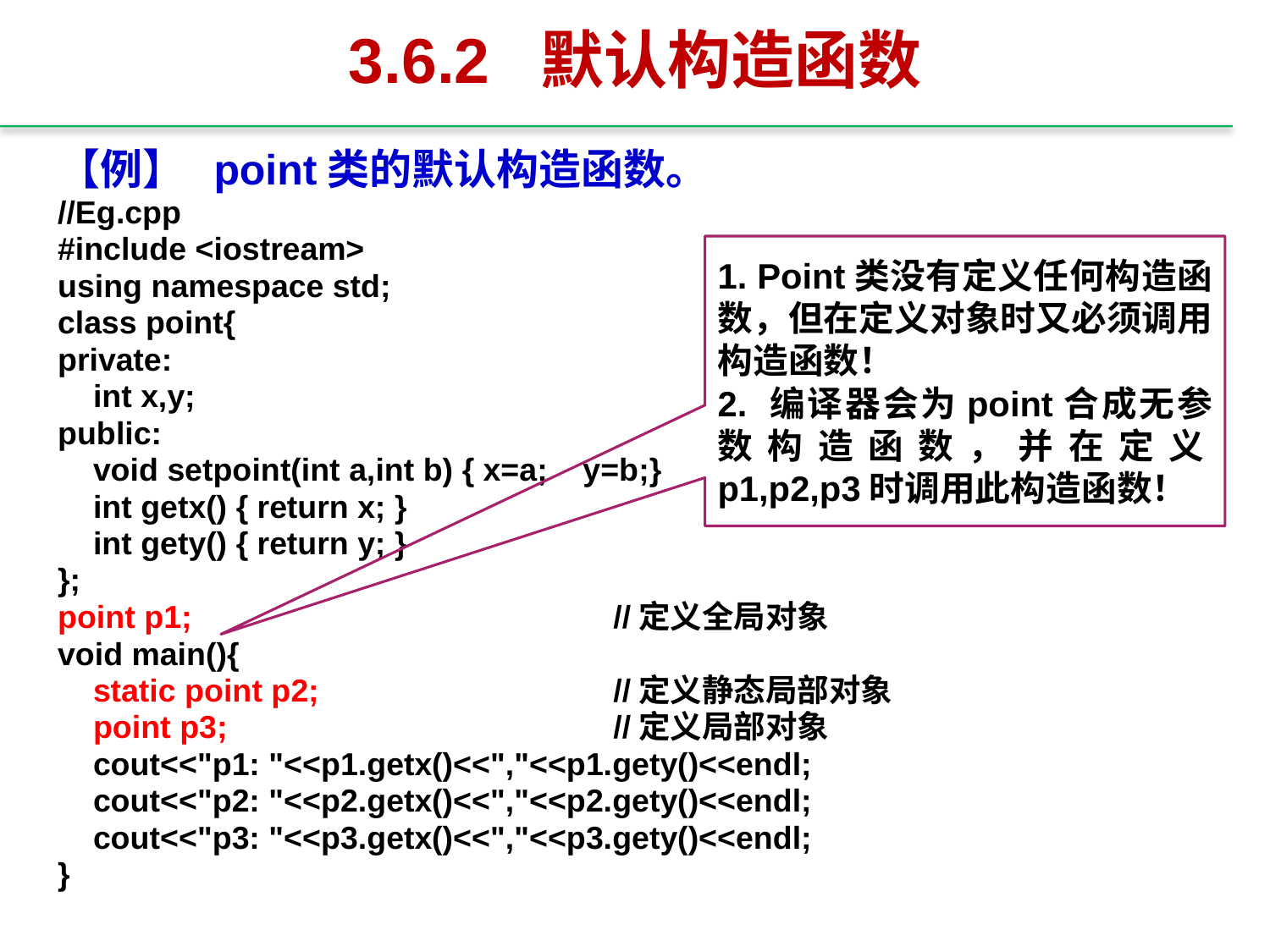

# 3.6.2  默认构造函数
【例】  point类的默认构造函数。
//Eg.cpp
#include <iostream>
using namespace std;
class point{
private:
    int x,y;
public:
    void setpoint(int a,int b) { x=a;    y=b;}
    int getx() { return x; }
    int gety() { return y; }
};
point p1; 				//定义全局对象
void main(){
    static point p2;			//定义静态局部对象
    point p3;				//定义局部对象
    cout<<"p1: "<<p1.getx()<<","<<p1.gety()<<endl;
    cout<<"p2: "<<p2.getx()<<","<<p2.gety()<<endl;
    cout<<"p3: "<<p3.getx()<<","<<p3.gety()<<endl;
}
1. Point类没有定义任何构造函数，但在定义对象时又必须调用构造函数！
2. 编译器会为point合成无参数构造函数，并在定义p1,p2,p3时调用此构造函数！